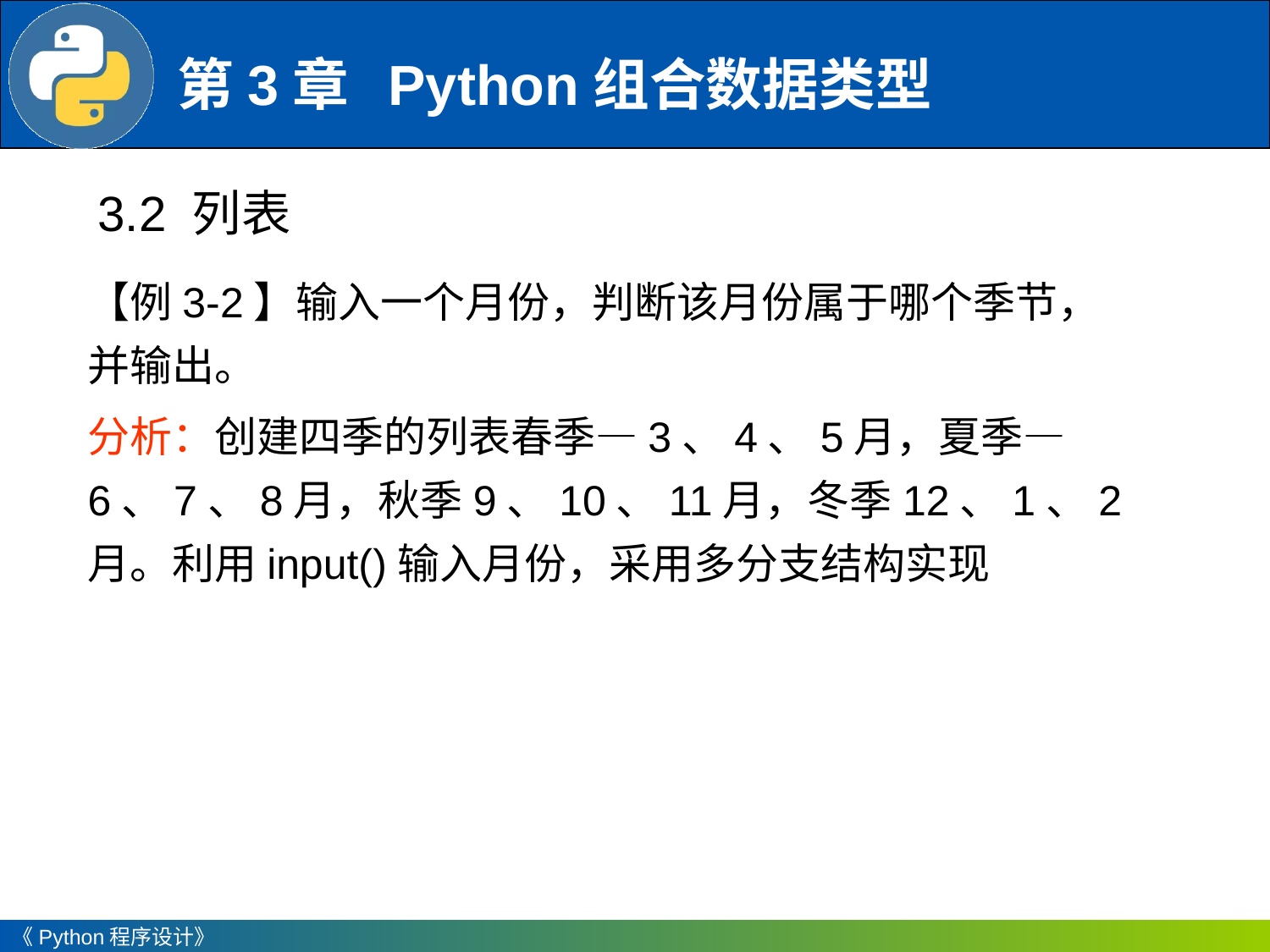

3.2 列表
【例3-2】输入一个月份，判断该月份属于哪个季节，并输出。
分析：创建四季的列表春季—3、4、5月，夏季—6、7、8月，秋季9、10、11月，冬季12、1、2月。利用input()输入月份，采用多分支结构实现